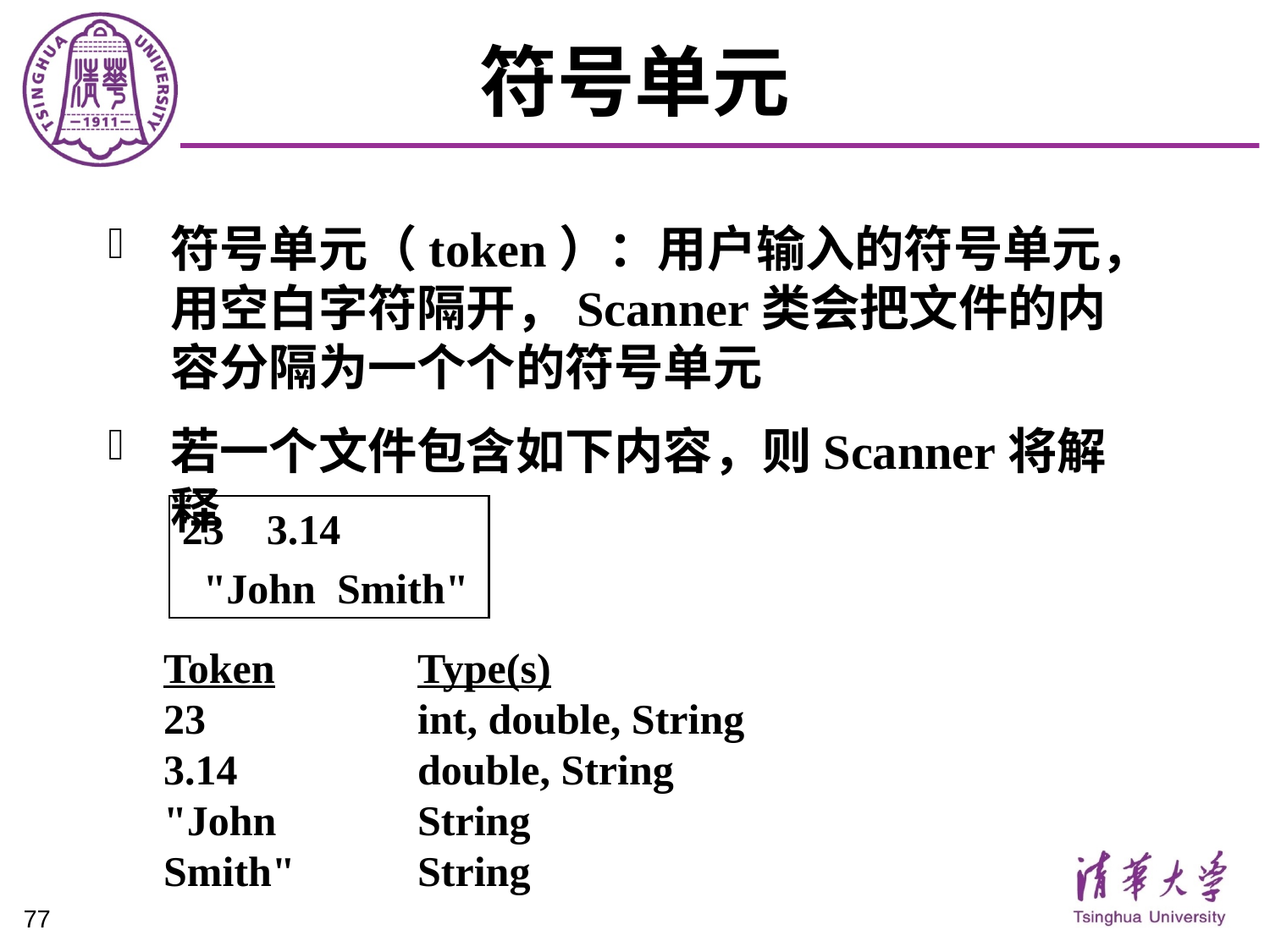

# 符号单元
符号单元（token）：用户输入的符号单元，用空白字符隔开，Scanner类会把文件的内容分隔为一个个的符号单元
若一个文件包含如下内容，则Scanner将解释
23    3.14
  "John  Smith"
Token 		Type(s)
23		int, double, String
3.14		double, String
"John		String
Smith"	String
77